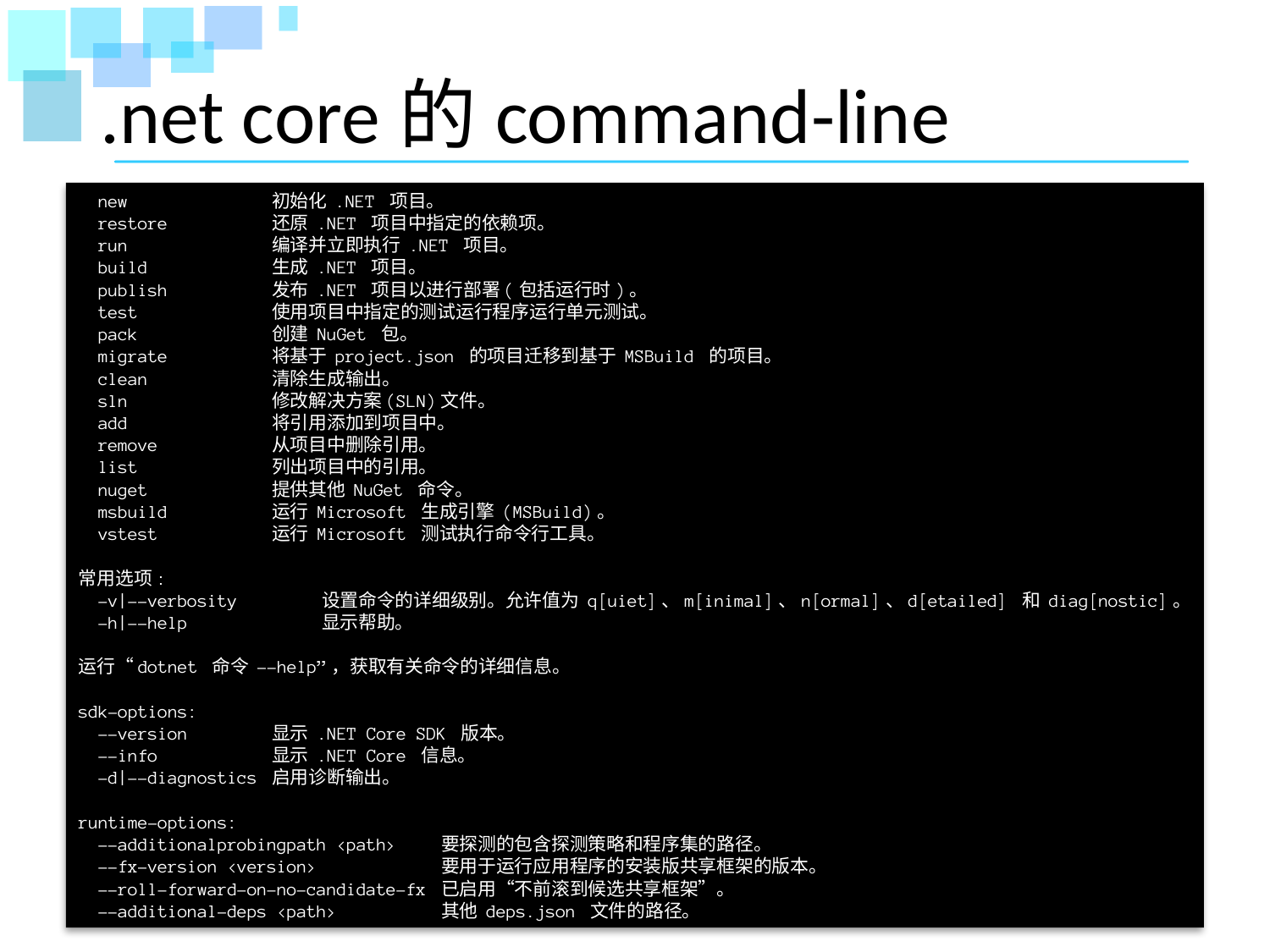

# .net core的command-line
  new              初始化 .NET 项目。
  restore          还原 .NET 项目中指定的依赖项。
  run              编译并立即执行 .NET 项目。
  build            生成 .NET 项目。
  publish          发布 .NET 项目以进行部署(包括运行时)。
  test             使用项目中指定的测试运行程序运行单元测试。
  pack             创建 NuGet 包。
  migrate          将基于 project.json 的项目迁移到基于 MSBuild 的项目。
  clean            清除生成输出。
  sln              修改解决方案(SLN)文件。
  add              将引用添加到项目中。
  remove           从项目中删除引用。
  list             列出项目中的引用。
  nuget            提供其他 NuGet 命令。
  msbuild          运行 Microsoft 生成引擎 (MSBuild)。
  vstest           运行 Microsoft 测试执行命令行工具。

常用选项:
  -v|--verbosity        设置命令的详细级别。允许值为 q[uiet]、m[inimal]、n[ormal]、d[etailed] 和 diag[nostic]。
  -h|--help             显示帮助。

运行“dotnet 命令 --help”，获取有关命令的详细信息。

sdk-options:
  --version        显示 .NET Core SDK 版本。
  --info           显示 .NET Core 信息。
  -d|--diagnostics 启用诊断输出。

runtime-options:
  --additionalprobingpath <path>    要探测的包含探测策略和程序集的路径。
  --fx-version <version>            要用于运行应用程序的安装版共享框架的版本。
  --roll-forward-on-no-candidate-fx 已启用“不前滚到候选共享框架”。
  --additional-deps <path>          其他 deps.json 文件的路径。